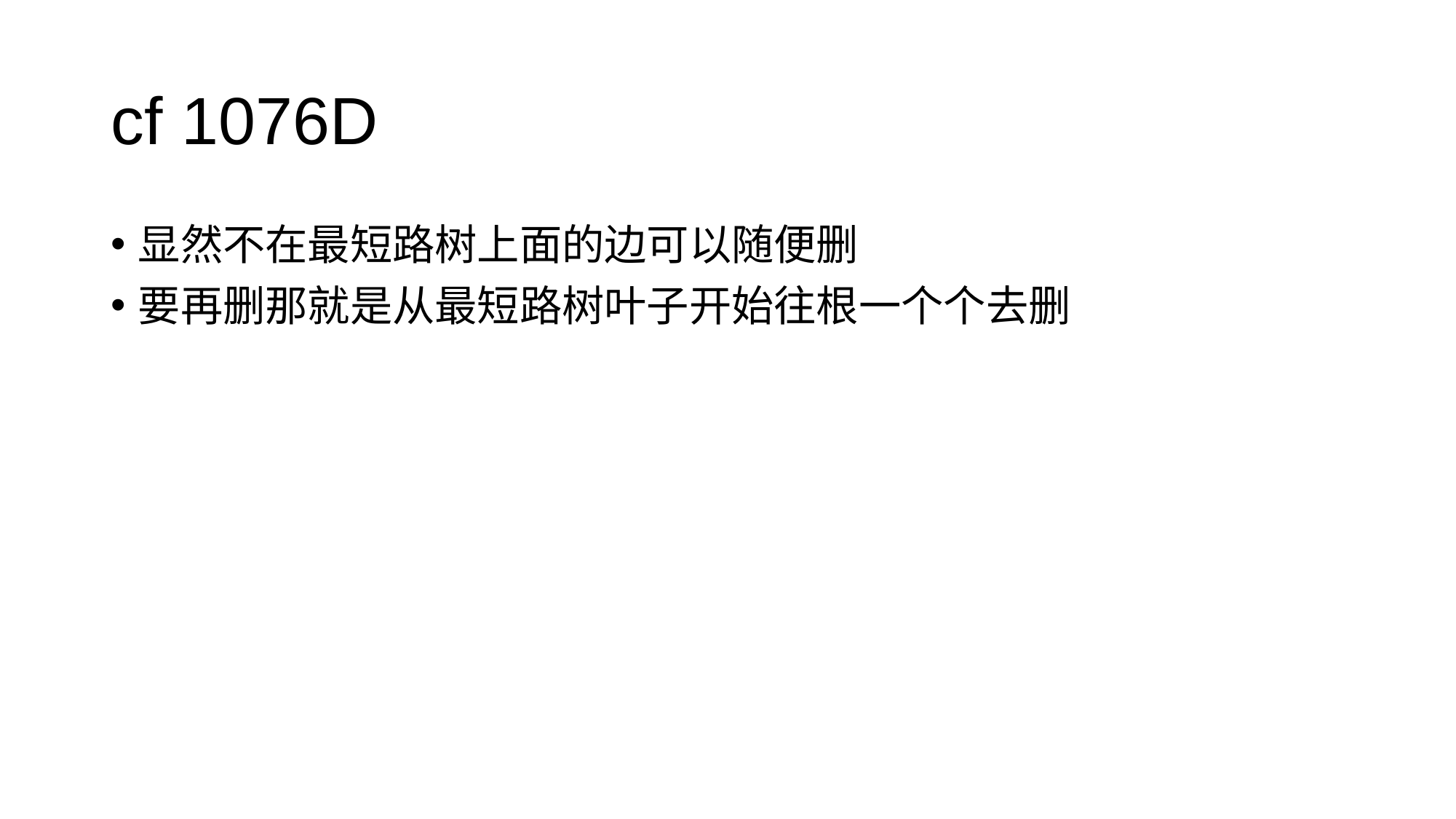

# cf 1076D
显然不在最短路树上面的边可以随便删
要再删那就是从最短路树叶子开始往根一个个去删